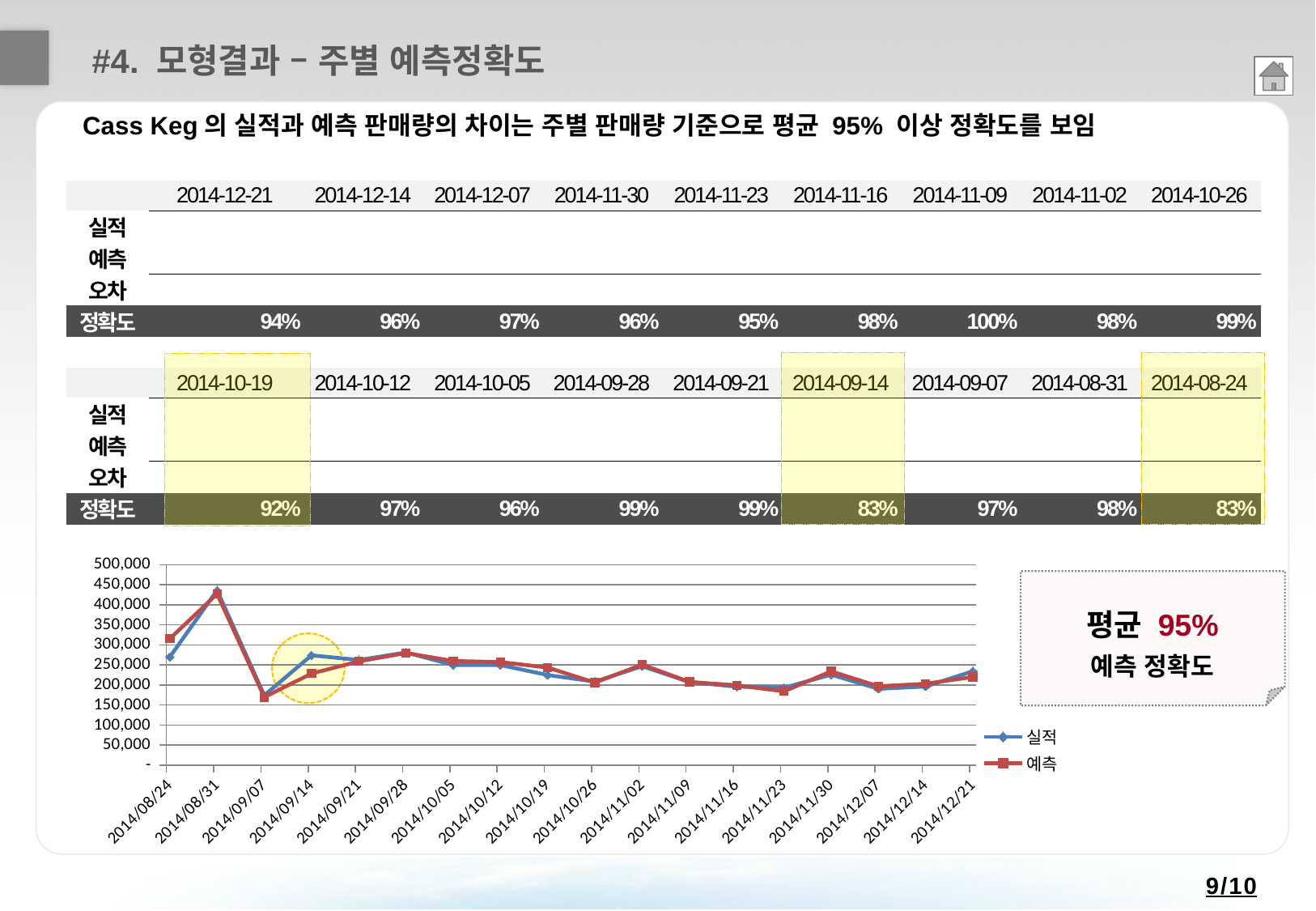

#4. 모형결과 – 주별 예측정확도

Cass Keg의 실적과 예측 판매량의 차이는 주별 판매량 기준으로 평균 95% 이상 정확도를 보임
|  | 2014-12-21 | 2014-12-14 | 2014-12-07 | 2014-11-30 | 2014-11-23 | 2014-11-16 | 2014-11-09 | 2014-11-02 | 2014-10-26 |
| --- | --- | --- | --- | --- | --- | --- | --- | --- | --- |
| 실적 |  |  |  |  |  |  |  |  |  |
| 예측 |  |  |  |  |  |  |  |  |  |
| 오차 |  |  |  |  |  |  |  |  |  |
| 정확도 | 94% | 96% | 97% | 96% | 95% | 98% | 100% | 98% | 99% |
|  |  |  |  |  |  |  |  |  |  |
|  | 2014-10-19 | 2014-10-12 | 2014-10-05 | 2014-09-28 | 2014-09-21 | 2014-09-14 | 2014-09-07 | 2014-08-31 | 2014-08-24 |
| 실적 |  |  |  |  |  |  |  |  |  |
| 예측 |  |  |  |  |  |  |  |  |  |
| 오차 |  |  |  |  |  |  |  |  |  |
| 정확도 | 92% | 97% | 96% | 99% | 99% | 83% | 97% | 98% | 83% |

### Chart

| Category | 실적 | 예측 |
|---|---|---|
| 41875 | 269856.0 | 315430.39517296467 |
| 41882 | 435950.0 | 427021.655511389 |
| 41889 | 174286.0 | 169787.87795950923 |
| 41896 | 274134.0 | 228509.341389032 |
| 41903 | 262268.0 | 258948.66478643977 |
| 41910 | 281214.0 | 279771.73037847574 |
| 41917 | 249810.0 | 259944.03579357298 |
| 41924 | 249602.0 | 257248.210287395 |
| 41931 | 224798.0 | 243438.053005172 |
| 41938 | 208390.0 | 206128.69336828 |
| 41945 | 246942.0 | 250802.56842303398 |
| 41952 | 207328.0 | 207740.570952971 |
| 41959 | 195840.0 | 199295.24098002817 |
| 41966 | 193170.0 | 184190.149230324 |
| 41973 | 225854.0 | 234039.8464525707 |
| 41980 | 190492.0 | 196818.42737130407 |
| 41987 | 196212.0 | 203198.14554341824 |
| 41994 | 234354.0 | 220077.32407986 |
평균 95%
예측 정확도

9/10